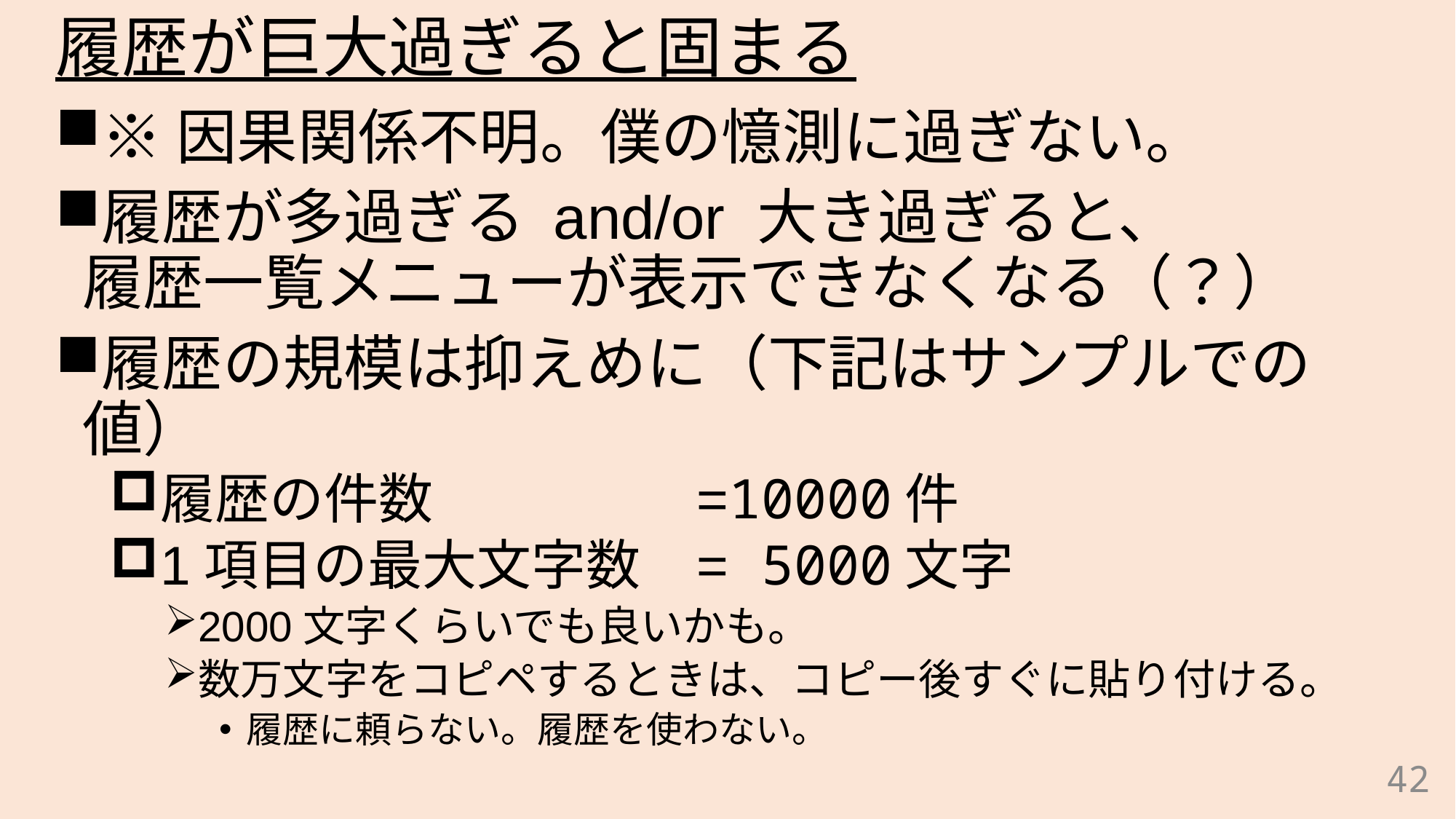

# 履歴が巨大過ぎると固まる
※因果関係不明。僕の憶測に過ぎない。
履歴が多過ぎる and/or 大き過ぎると、
履歴一覧メニューが表示できなくなる（？）
履歴の規模は抑えめに（下記はサンプルでの値）
履歴の件数			=10000件
1項目の最大文字数	= 5000文字
2000文字くらいでも良いかも。
数万文字をコピペするときは、コピー後すぐに貼り付ける。
履歴に頼らない。履歴を使わない。
42